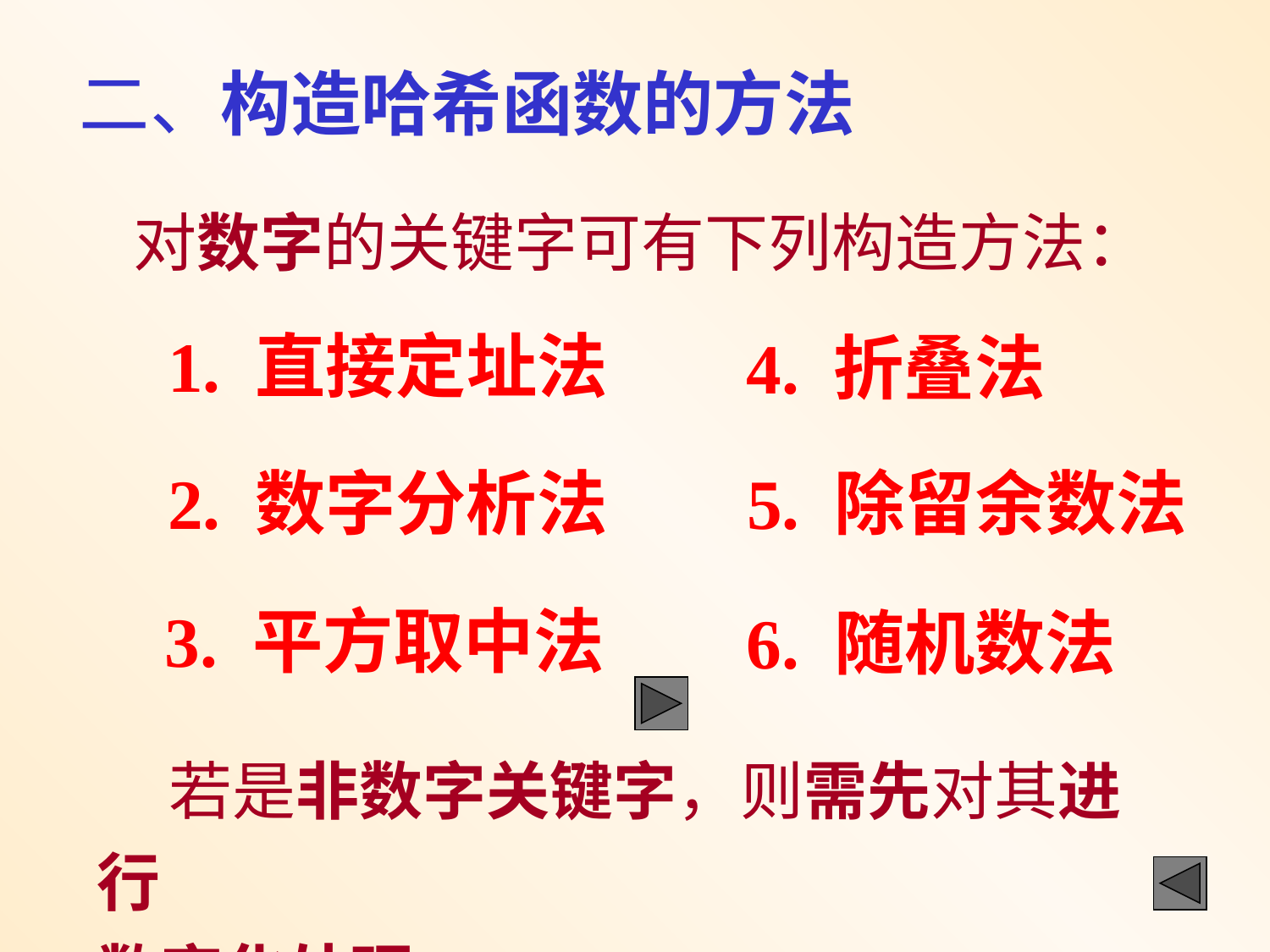

二、构造哈希函数的方法
   对数字的关键字可有下列构造方法：
1. 直接定址法
4. 折叠法
2. 数字分析法
5. 除留余数法
3. 平方取中法
6. 随机数法

    若是非数字关键字，则需先对其进行
数字化处理。